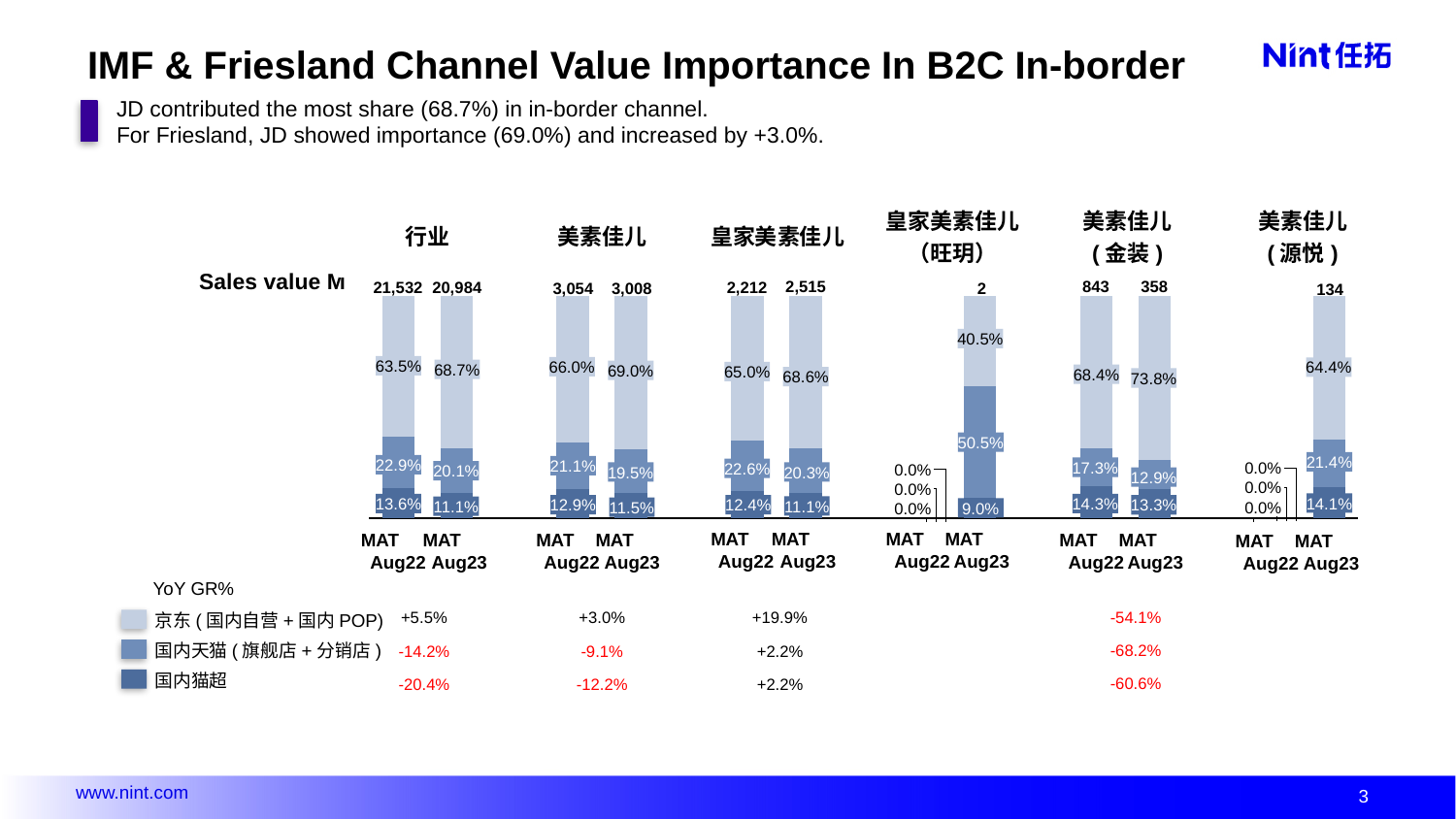

# IMF & Friesland Channel Value Importance In B2C In-border
JD contributed the most share (68.7%) in in-border channel.
For Friesland, JD showed importance (69.0%) and increased by +3.0%.
| 行业 | 美素佳儿 | 皇家美素佳儿 | 皇家美素佳儿 （旺玥） | 美素佳儿 (金装) | 美素佳儿 (源悦) |
| --- | --- | --- | --- | --- | --- |
Sales value M
2,515
358
843
20,984
2,212
21,532
3,054
3,008
2
134

### Chart

| Category | 国内猫超 | 国内天猫(旗舰店+分销店) | 京东(国内自营+国内POP) |
|---|---|---|---|
| MAT22 | 13.62 | 22.86 | 63.52 |
| MAT23 | 11.13 | 20.13 | 68.74 |
|  | None | None | None |
| MAT22 | 12.92 | 21.11 | 65.97 |
| MAT23 | 11.52 | 19.48 | 69.0 |
|  | None | None | None |
| MAT22 | 12.38 | 22.57 | 65.05 |
| MAT23 | 11.14 | 20.29 | 68.57 |
|  | None | None | None |
| MAT22 | None | None | None |
| MAT23 | 9.01 | 50.48 | 40.51 |
|  | None | None | None |
| MAT22 | 14.32 | 17.28 | 68.4 |
| MAT23 | 13.26 | 12.91 | 73.83 |
|  | None | None | None |
| MAT22 | None | None | None |
| MAT23 | 14.14 | 21.43 | 64.43 |
40.5%
63.5%
66.0%
64.4%
68.7%
69.0%
65.0%
68.4%
68.6%
73.8%
50.5%
21.4%
22.9%
21.1%
17.3%
0.0%
22.6%
0.0%
20.1%
19.5%
20.3%
12.9%
0.0%
0.0%
14.1%
14.3%
13.6%
12.9%
12.4%
13.3%
11.1%
11.1%
0.0%
11.5%
9.0%
0.0%
MAT
Aug22
MAT
Aug23
MAT
Aug22
MAT
Aug23
MAT
Aug22
MAT
Aug23
MAT
Aug22
MAT
Aug23
MAT
Aug22
MAT
Aug23
MAT
Aug22
MAT
Aug23
YoY GR%
| +5.5% | +3.0% | +19.9% |  | -54.1% |  |
| --- | --- | --- | --- | --- | --- |
| -14.2% | -9.1% | +2.2% |  | -68.2% |  |
| -20.4% | -12.2% | +2.2% |  | -60.6% |  |
京东(国内自营+国内POP)

国内天猫(旗舰店+分销店)

国内猫超